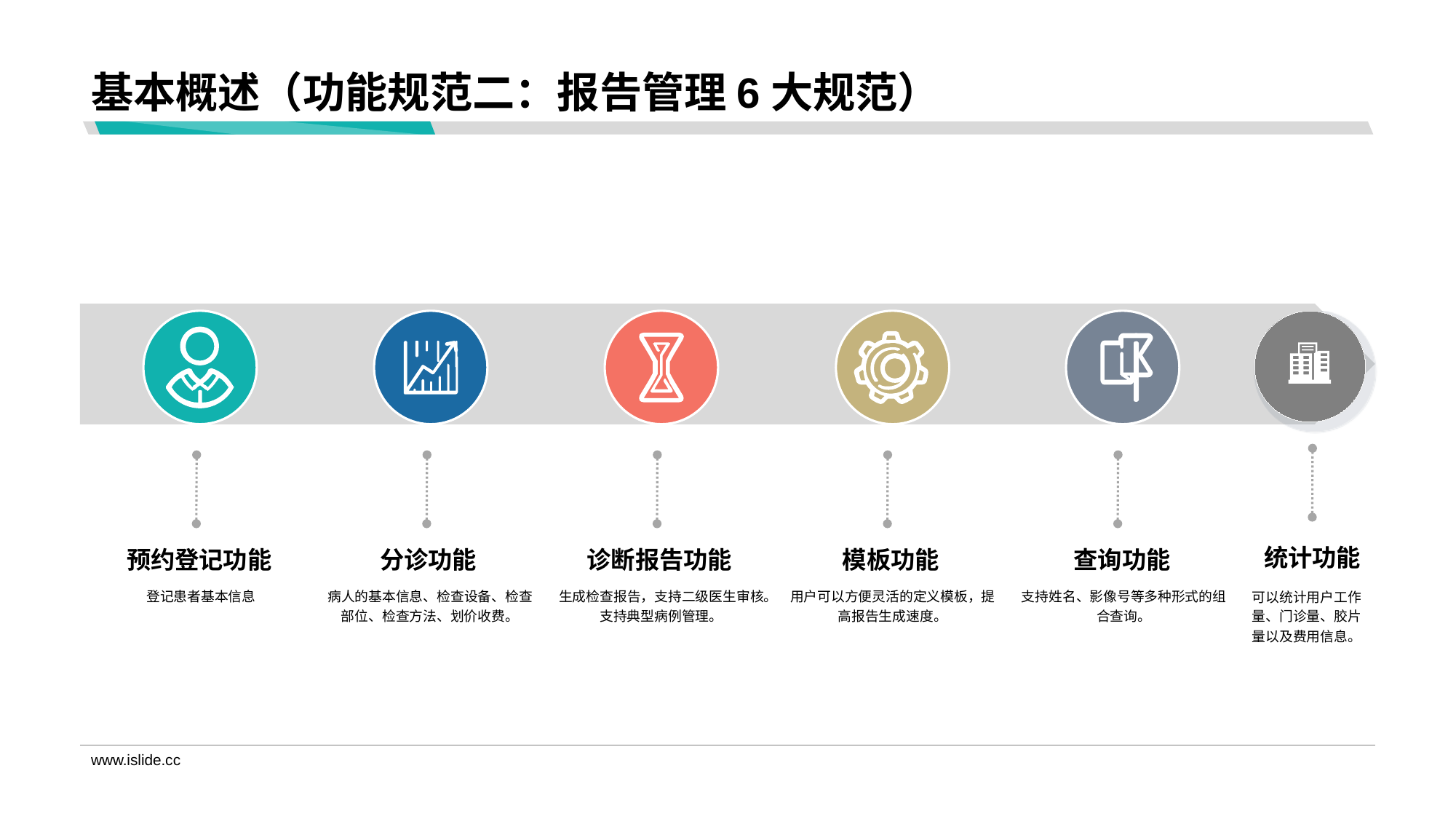

# 基本概述（功能规范二：报告管理6大规范）

预约登记功能
登记患者基本信息
分诊功能
病人的基本信息、检查设备、检查部位、检查方法、划价收费。
诊断报告功能
生成检查报告，支持二级医生审核。支持典型病例管理。
模板功能
用户可以方便灵活的定义模板，提高报告生成速度。
查询功能
支持姓名、影像号等多种形式的组合查询。

统计功能
可以统计用户工作量、门诊量、胶片量以及费用信息。
www.islide.cc
10